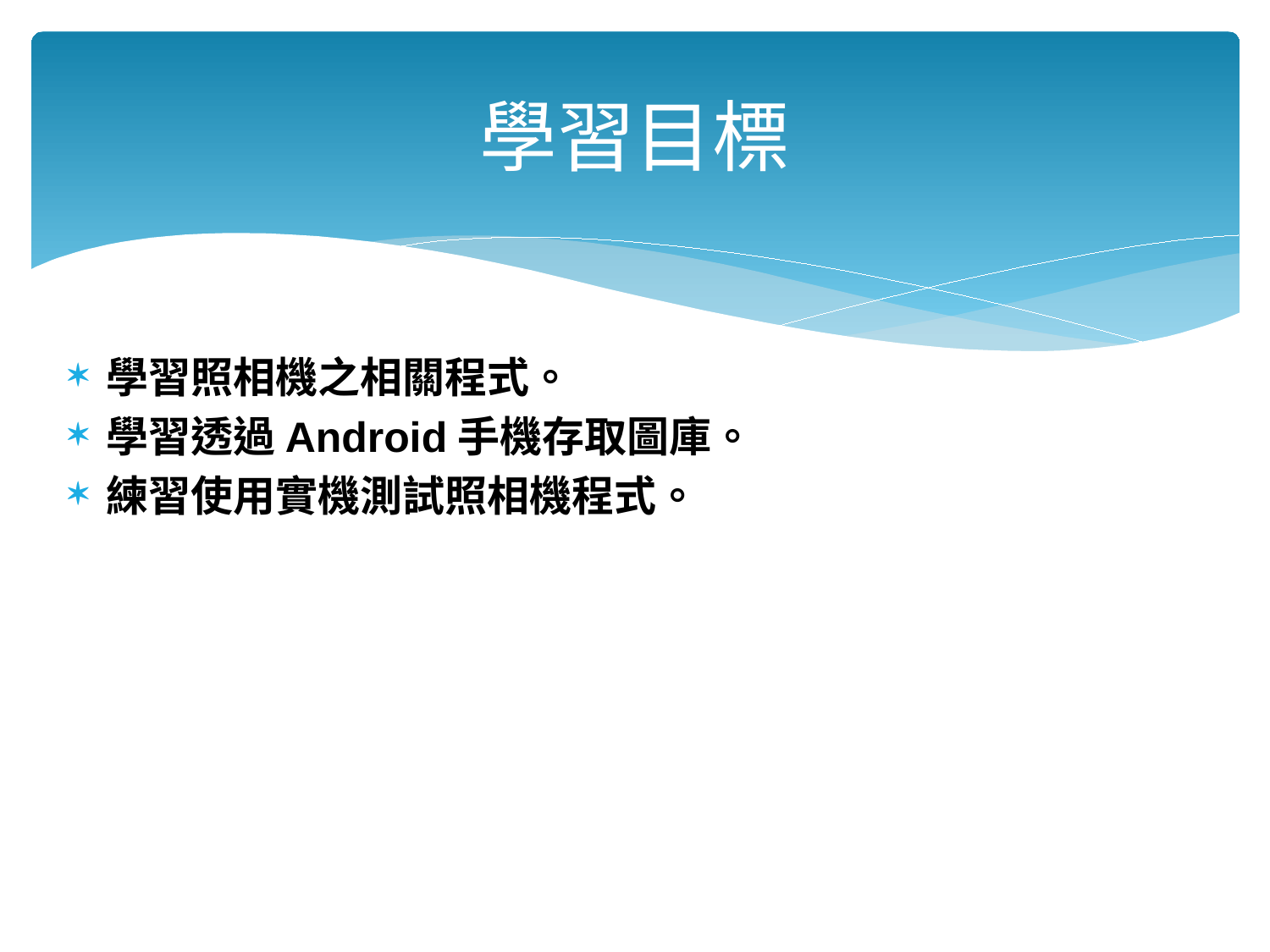

# 學習目標
學習照相機之相關程式。
學習透過Android手機存取圖庫。
練習使用實機測試照相機程式。